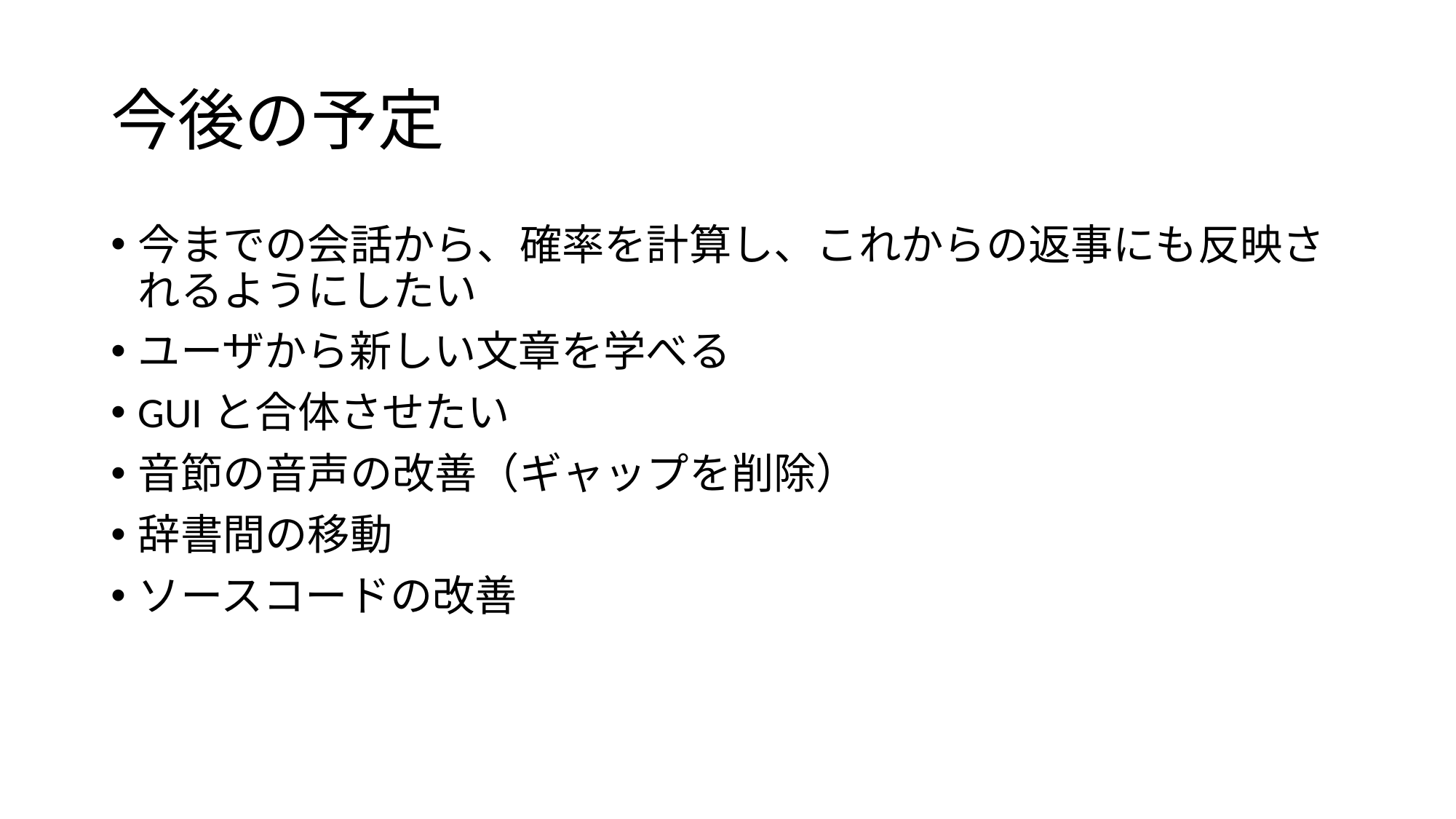

# 今後の予定
今までの会話から、確率を計算し、これからの返事にも反映されるようにしたい
ユーザから新しい文章を学べる
GUIと合体させたい
音節の音声の改善（ギャップを削除）
辞書間の移動
ソースコードの改善